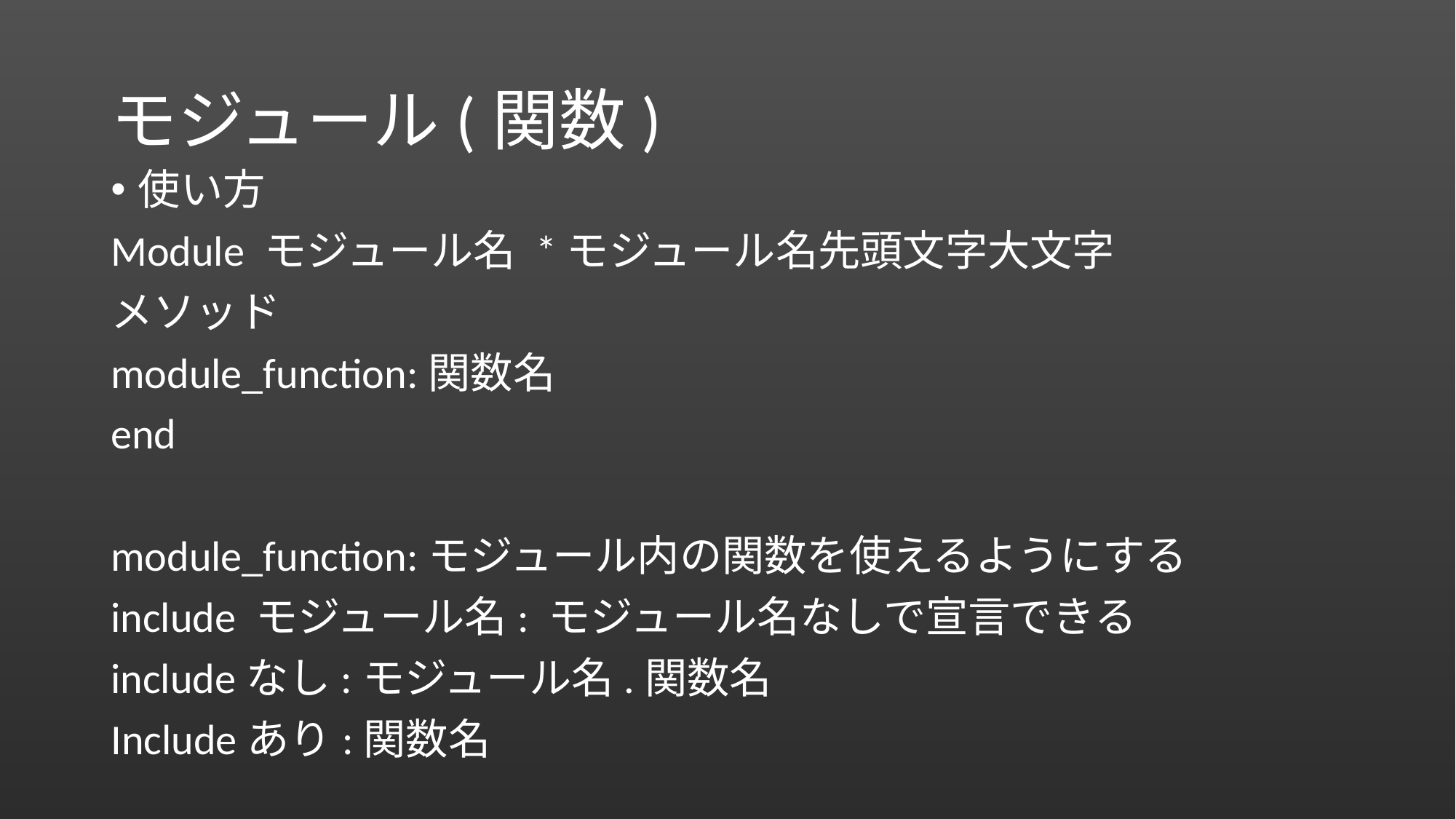

# モジュール(関数)
使い方
Module モジュール名 *モジュール名先頭文字大文字
メソッド
module_function:関数名
end

module_function:モジュール内の関数を使えるようにする
include モジュール名: モジュール名なしで宣言できる
includeなし:モジュール名.関数名
Includeあり:関数名